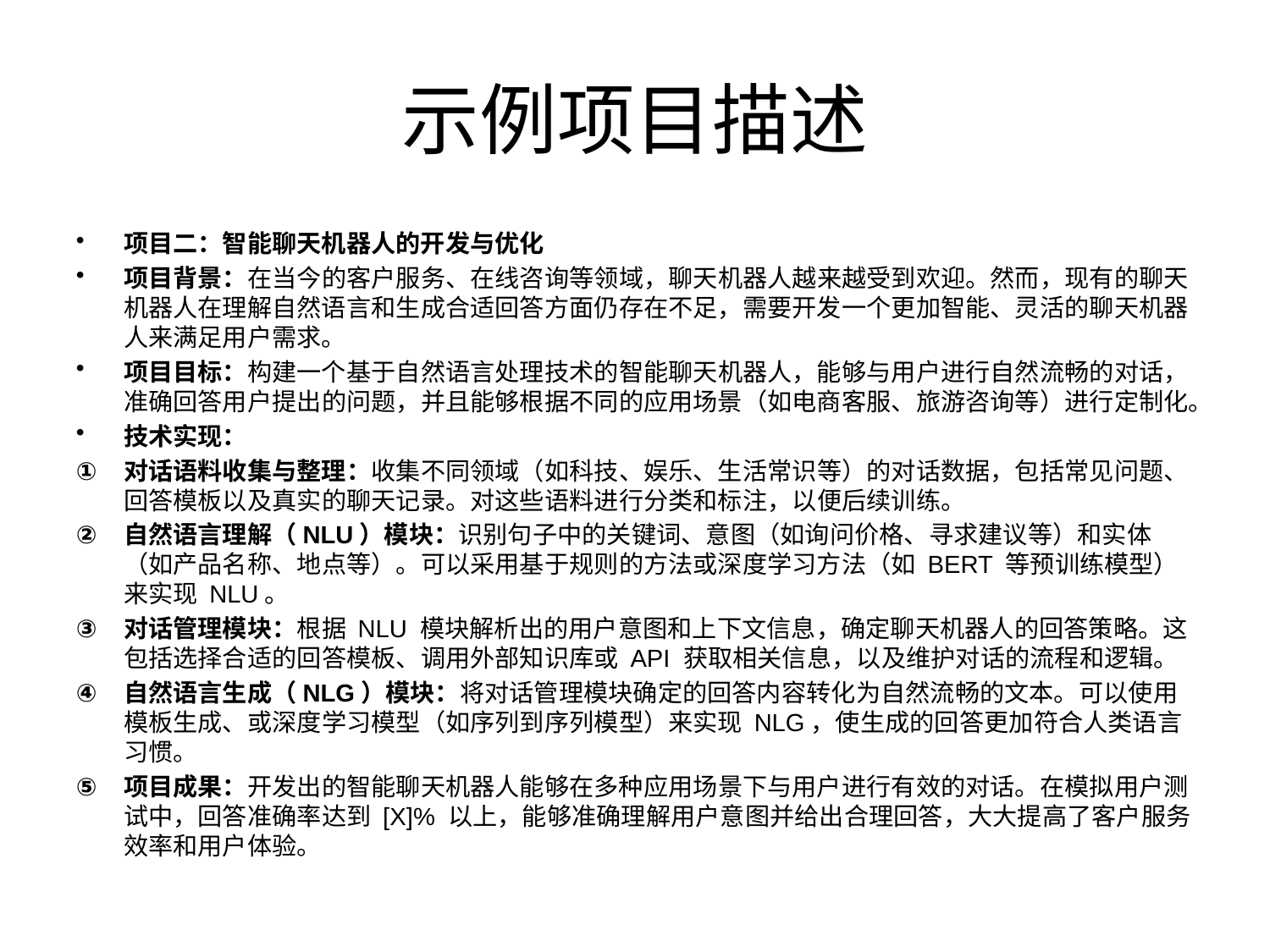

# 示例项目描述
项目二：智能聊天机器人的开发与优化
项目背景：在当今的客户服务、在线咨询等领域，聊天机器人越来越受到欢迎。然而，现有的聊天机器人在理解自然语言和生成合适回答方面仍存在不足，需要开发一个更加智能、灵活的聊天机器人来满足用户需求。
项目目标：构建一个基于自然语言处理技术的智能聊天机器人，能够与用户进行自然流畅的对话，准确回答用户提出的问题，并且能够根据不同的应用场景（如电商客服、旅游咨询等）进行定制化。
技术实现：
对话语料收集与整理：收集不同领域（如科技、娱乐、生活常识等）的对话数据，包括常见问题、回答模板以及真实的聊天记录。对这些语料进行分类和标注，以便后续训练。
自然语言理解（NLU）模块：识别句子中的关键词、意图（如询问价格、寻求建议等）和实体（如产品名称、地点等）。可以采用基于规则的方法或深度学习方法（如 BERT 等预训练模型）来实现 NLU。
对话管理模块：根据 NLU 模块解析出的用户意图和上下文信息，确定聊天机器人的回答策略。这包括选择合适的回答模板、调用外部知识库或 API 获取相关信息，以及维护对话的流程和逻辑。
自然语言生成（NLG）模块：将对话管理模块确定的回答内容转化为自然流畅的文本。可以使用模板生成、或深度学习模型（如序列到序列模型）来实现 NLG，使生成的回答更加符合人类语言习惯。
项目成果：开发出的智能聊天机器人能够在多种应用场景下与用户进行有效的对话。在模拟用户测试中，回答准确率达到 [X]% 以上，能够准确理解用户意图并给出合理回答，大大提高了客户服务效率和用户体验。